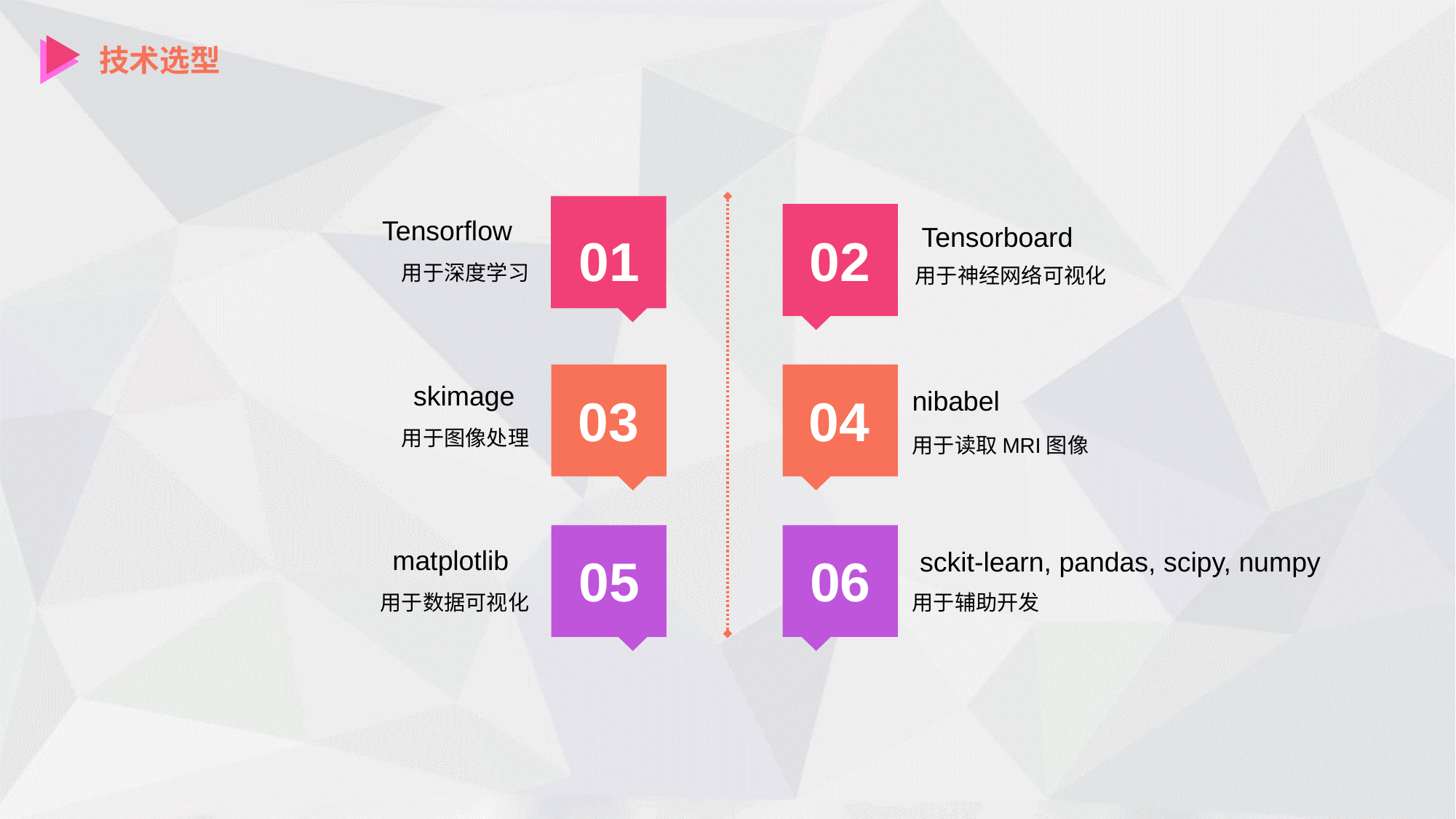

技术选型

Tensorflow
用于深度学习
Tensorboard
用于神经网络可视化
01
02

skimage
用于图像处理
nibabel
03
04
用于读取MRI图像

matplotlib
用于数据可视化
 sckit-learn, pandas, scipy, numpy
05
06
用于辅助开发